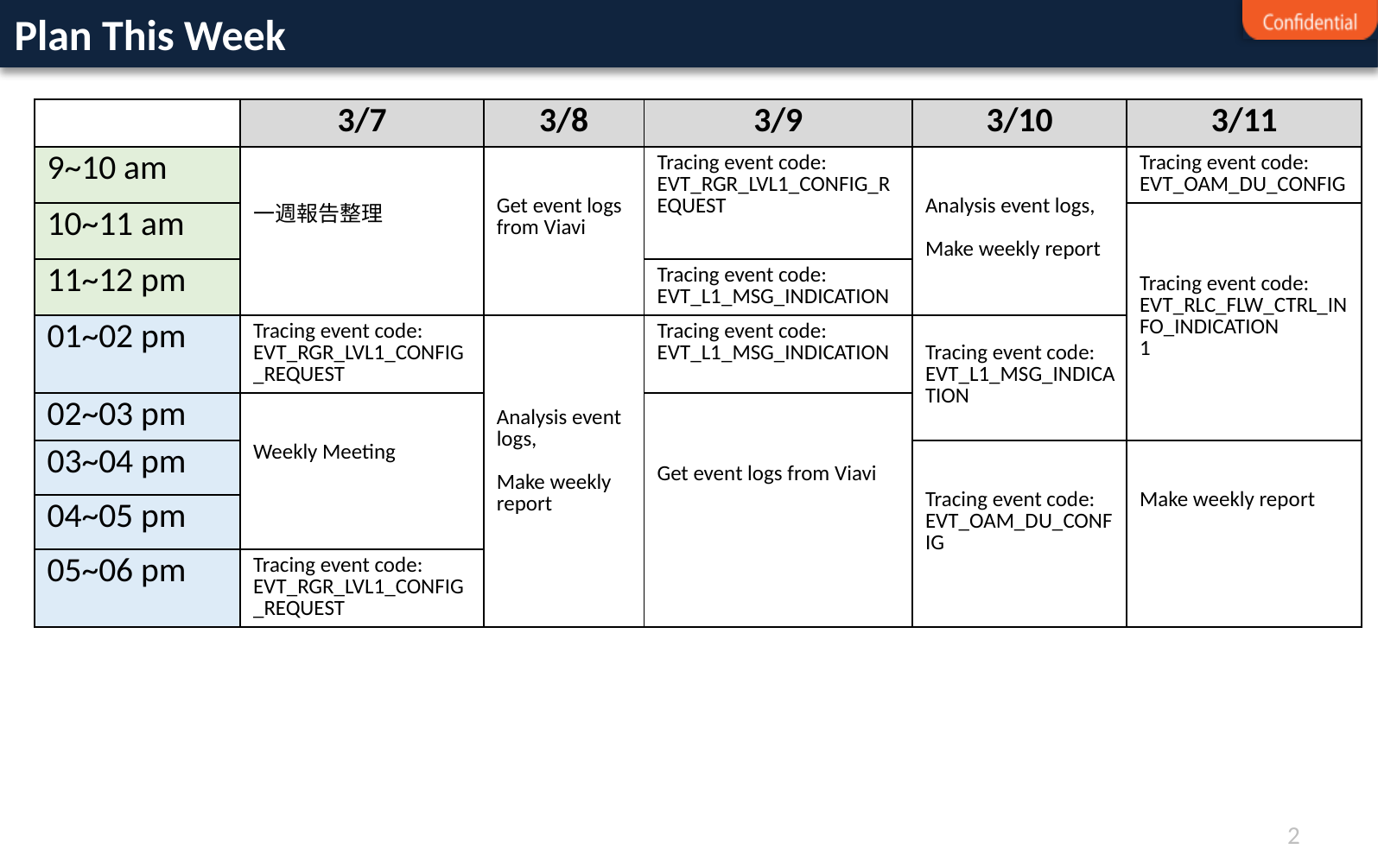

# Plan This Week
|  | 3/7 | 3/8 | 3/9 | 3/10 | 3/11 |
| --- | --- | --- | --- | --- | --- |
| 9~10 am | 一週報告整理 | Get event logs from Viavi | Tracing event code: EVT\_RGR\_LVL1\_CONFIG\_REQUEST | Analysis event logs, Make weekly report | Tracing event code: EVT\_OAM\_DU\_CONFIG |
| 10~11 am |  |  |  |  | Tracing event code: EVT\_RLC\_FLW\_CTRL\_INFO\_INDICATION 1 |
| 11~12 pm |  |  | Tracing event code: EVT\_L1\_MSG\_INDICATION |  |  |
| 01~02 pm | Tracing event code: EVT\_RGR\_LVL1\_CONFIG\_REQUEST | Analysis event logs, Make weekly report | Tracing event code: EVT\_L1\_MSG\_INDICATION | Tracing event code: EVT\_L1\_MSG\_INDICATION |  |
| 02~03 pm | Weekly Meeting |  | Get event logs from Viavi |  |  |
| 03~04 pm |  |  |  | Tracing event code: EVT\_OAM\_DU\_CONFIG | Make weekly report |
| 04~05 pm |  |  |  |  |  |
| 05~06 pm | Tracing event code: EVT\_RGR\_LVL1\_CONFIG\_REQUEST |  |  |  |  |
2